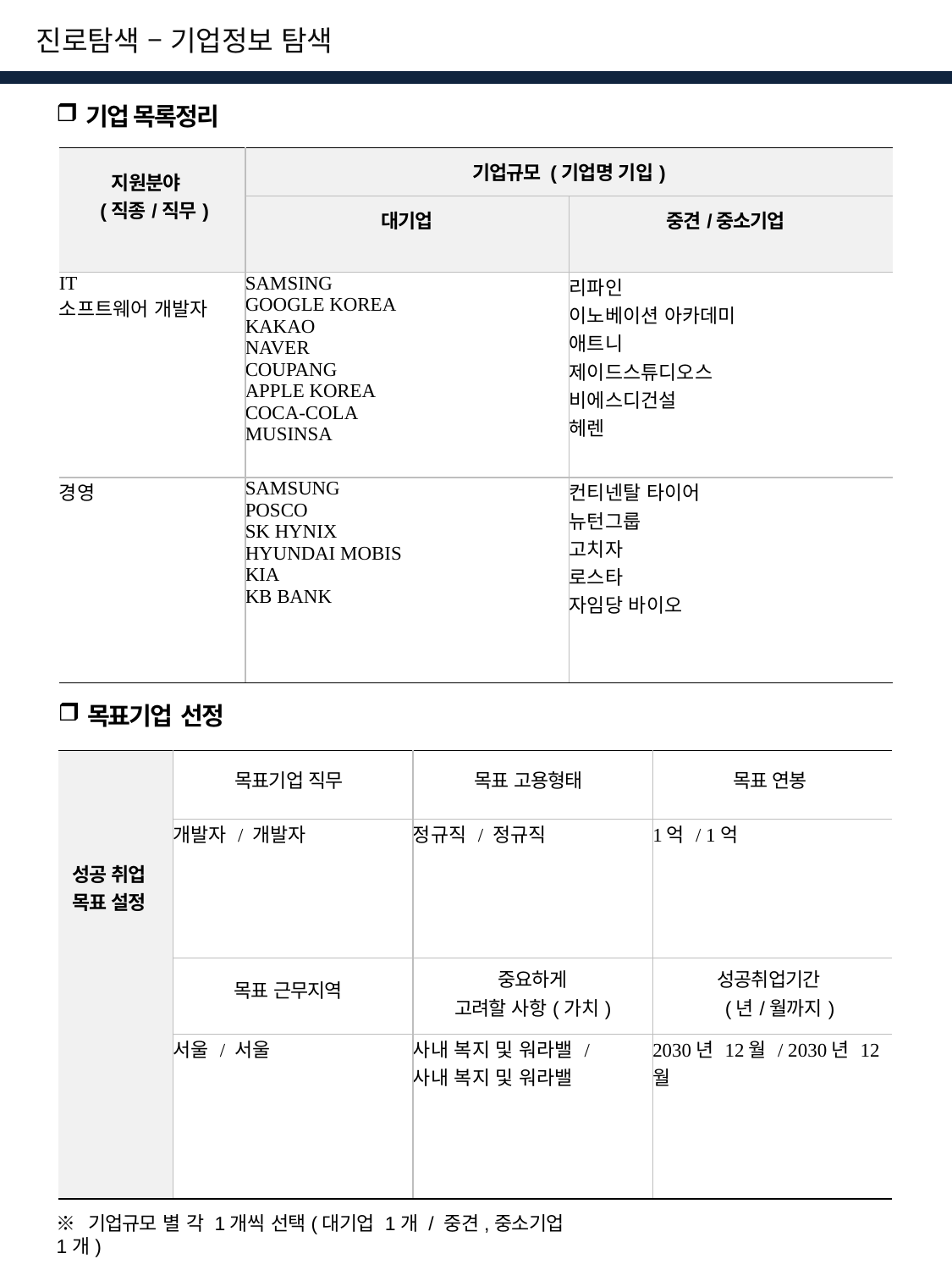

진로탐색 – 기업정보 탐색
기업 목록정리
| 지원분야 (직종/직무) | 기업규모 (기업명 기입) |  |
| --- | --- | --- |
|  | 대기업 | 중견/중소기업 |
| IT 소프트웨어 개발자 | SAMSING GOOGLE KOREA KAKAO NAVER COUPANG APPLE KOREA COCA-COLA MUSINSA | 리파인 이노베이션 아카데미 애트니 제이드스튜디오스 비에스디건설 헤렌 |
| 경영 | SAMSUNG POSCO SK HYNIX HYUNDAI MOBIS KIA KB BANK | 컨티넨탈 타이어 뉴턴그룹 고치자 로스타 자임당 바이오 |
목표기업 선정
| 성공 취업 목표 설정 | 목표기업 직무 | 목표 고용형태 | 목표 연봉 |
| --- | --- | --- | --- |
|  | 개발자 / 개발자 | 정규직 / 정규직 | 1억 / 1억 |
|  | 목표 근무지역 | 중요하게 고려할 사항(가치) | 성공취업기간 (년/월까지) |
|  | 서울 / 서울 | 사내 복지 및 워라밸 / 사내 복지 및 워라밸 | 2030년 12월 / 2030년 12월 |
※ 기업규모 별 각 1개씩 선택(대기업 1개 / 중견,중소기업 1개)